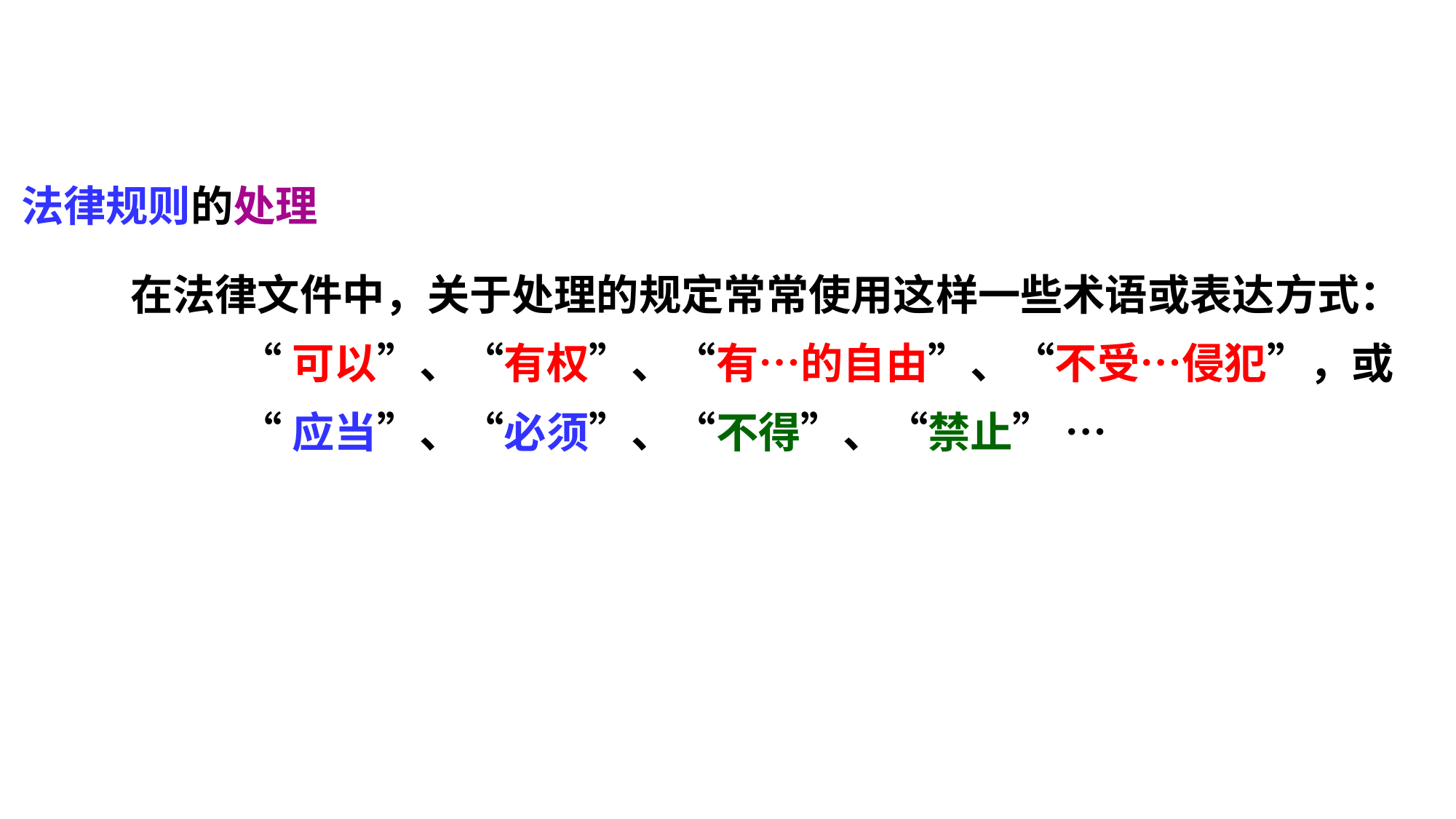

法律规则的处理

	在法律文件中，关于处理的规定常常使用这样一些术语或表达方式：
		“可以”、“有权”、“有…的自由”、“不受…侵犯”，或
		“应当”、“必须”、“不得”、“禁止” …